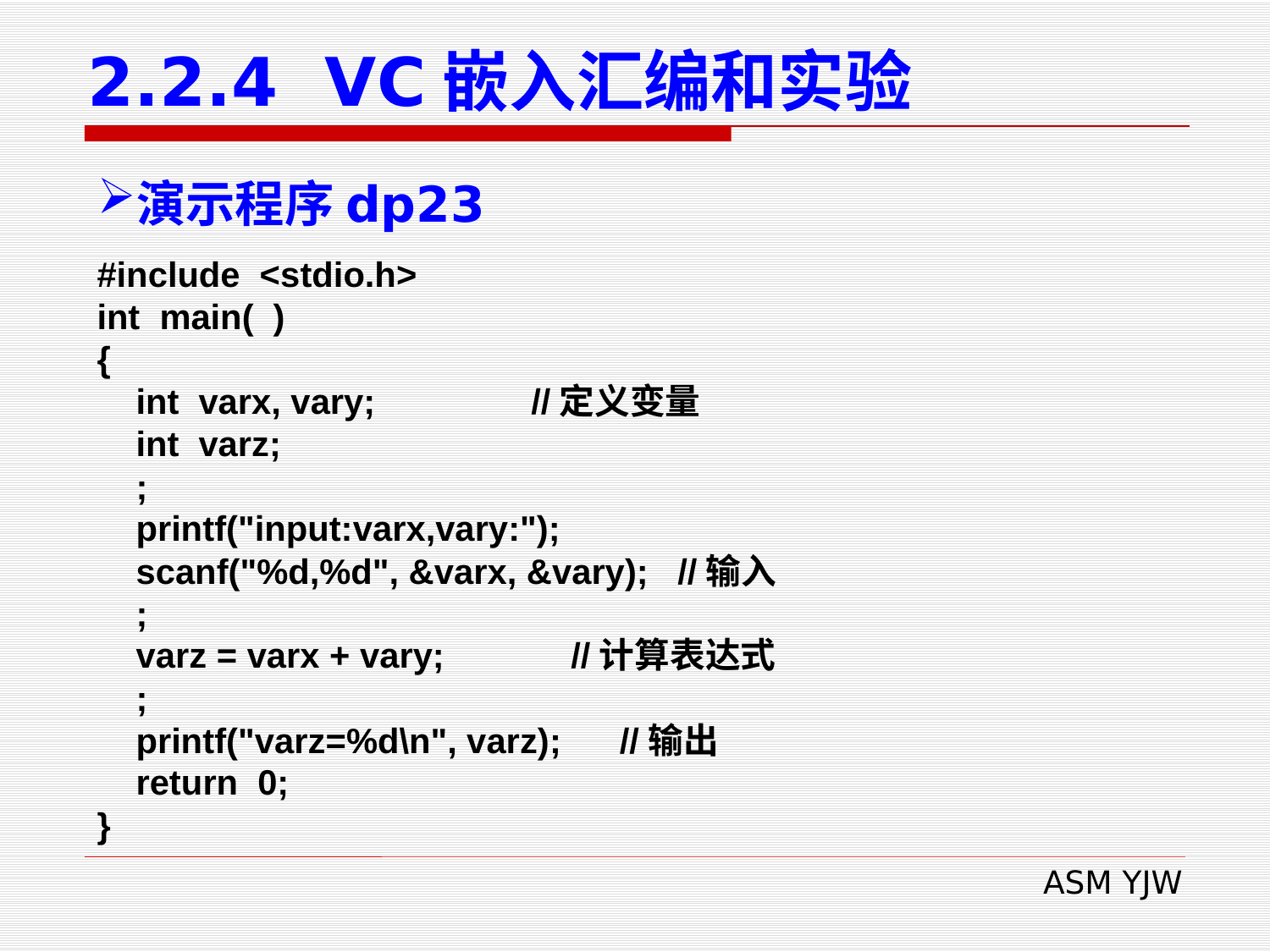

# 2.2.4  VC嵌入汇编和实验
演示程序dp23
#include  <stdio.h>
int  main(  )
{
    int  varx, vary;                //定义变量
    int  varz;
    ;
    printf("input:varx,vary:");
    scanf("%d,%d", &varx, &vary);   //输入
    ;
    varz = varx + vary;             //计算表达式
    ;
    printf("varz=%d\n", varz);      //输出
    return  0;
}